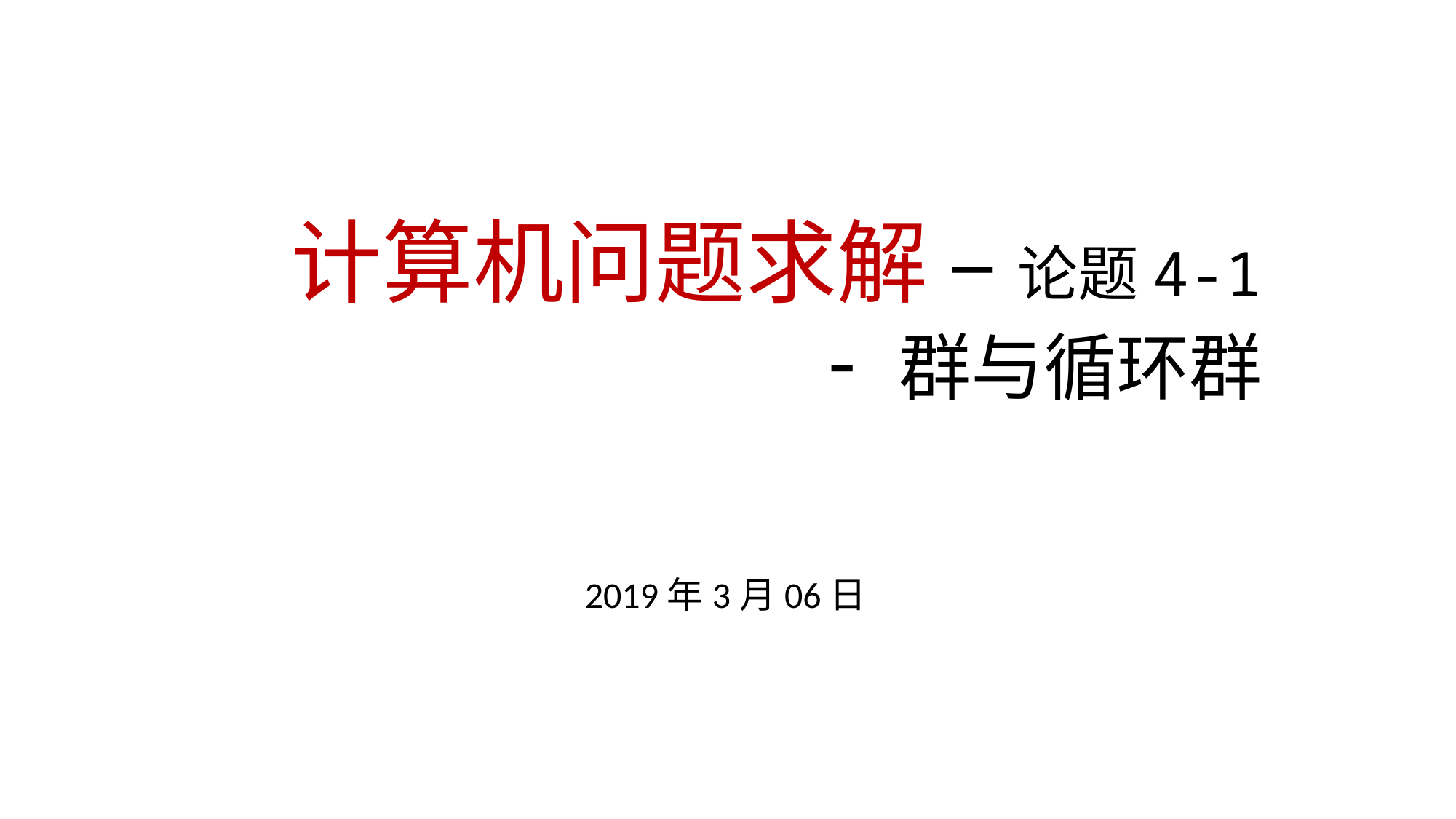

# 计算机问题求解 – 论题4-1 - 群与循环群

2019年3月06日